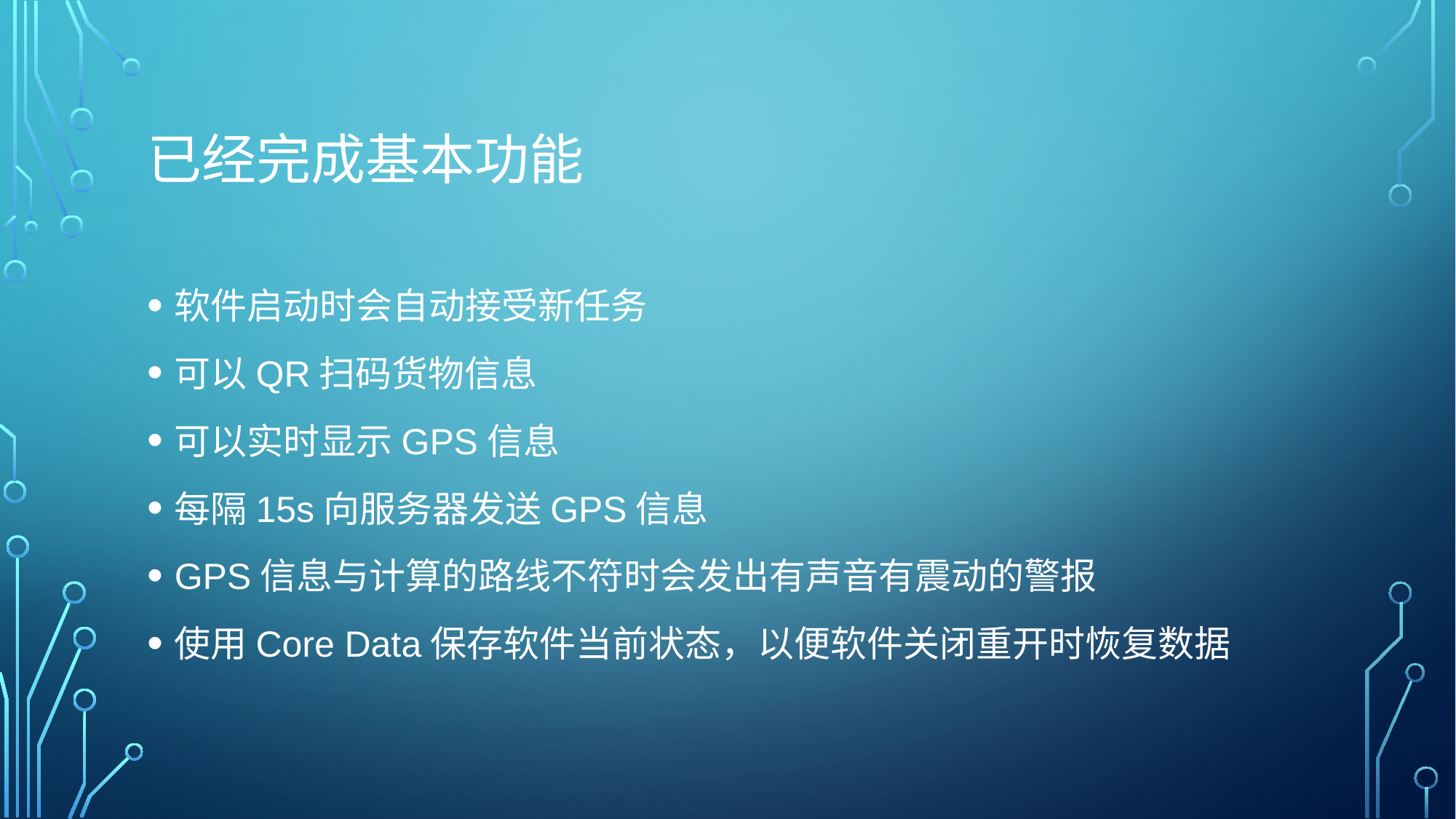

# 已经完成基本功能
软件启动时会自动接受新任务
可以QR扫码货物信息
可以实时显示GPS信息
每隔15s向服务器发送GPS信息
GPS信息与计算的路线不符时会发出有声音有震动的警报
使用Core Data保存软件当前状态，以便软件关闭重开时恢复数据